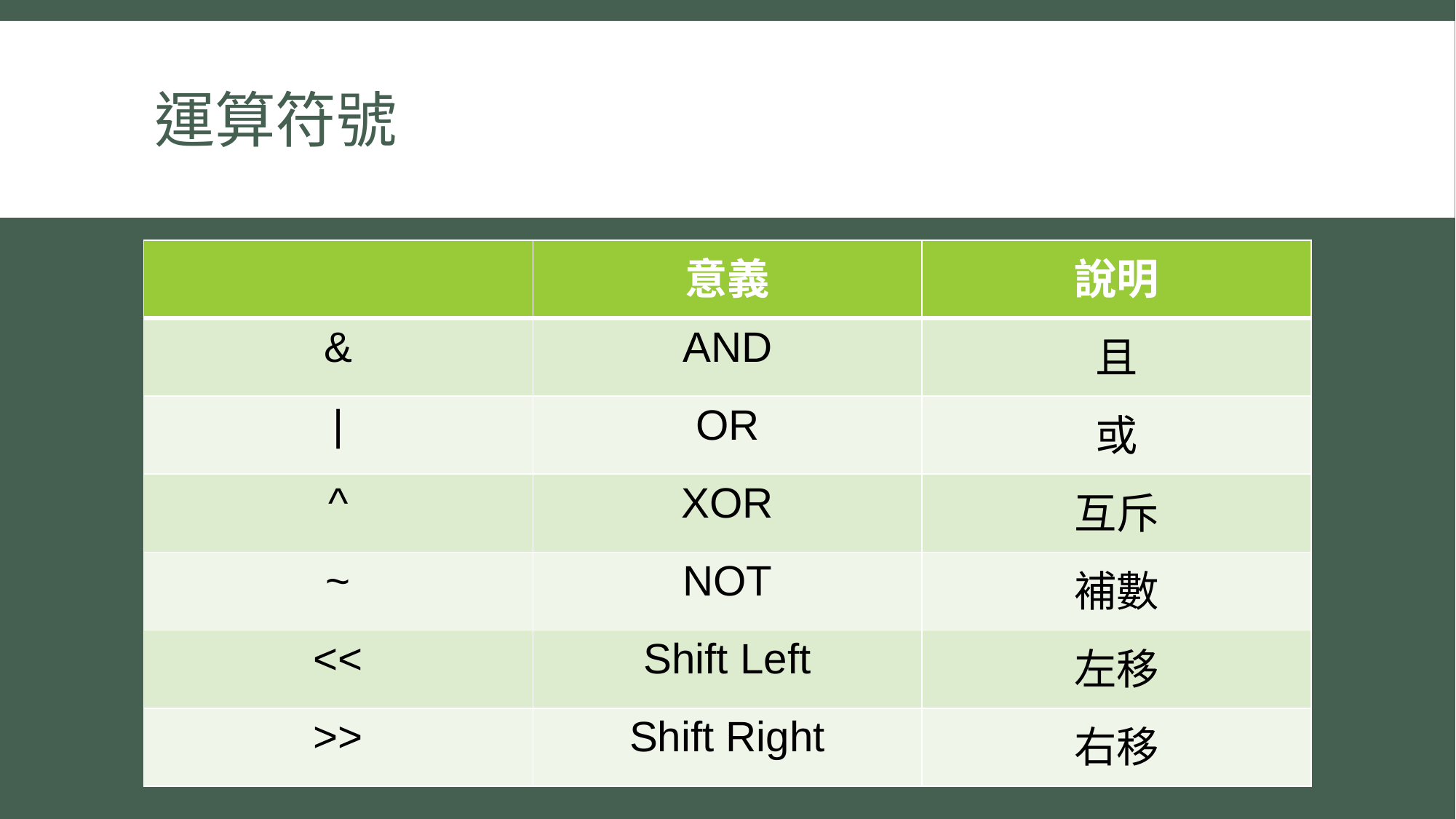

# 運算符號
|  | 意義 | 說明 |
| --- | --- | --- |
| & | AND | 且 |
| | | OR | 或 |
| ^ | XOR | 互斥 |
| ~ | NOT | 補數 |
| << | Shift Left | 左移 |
| >> | Shift Right | 右移 |